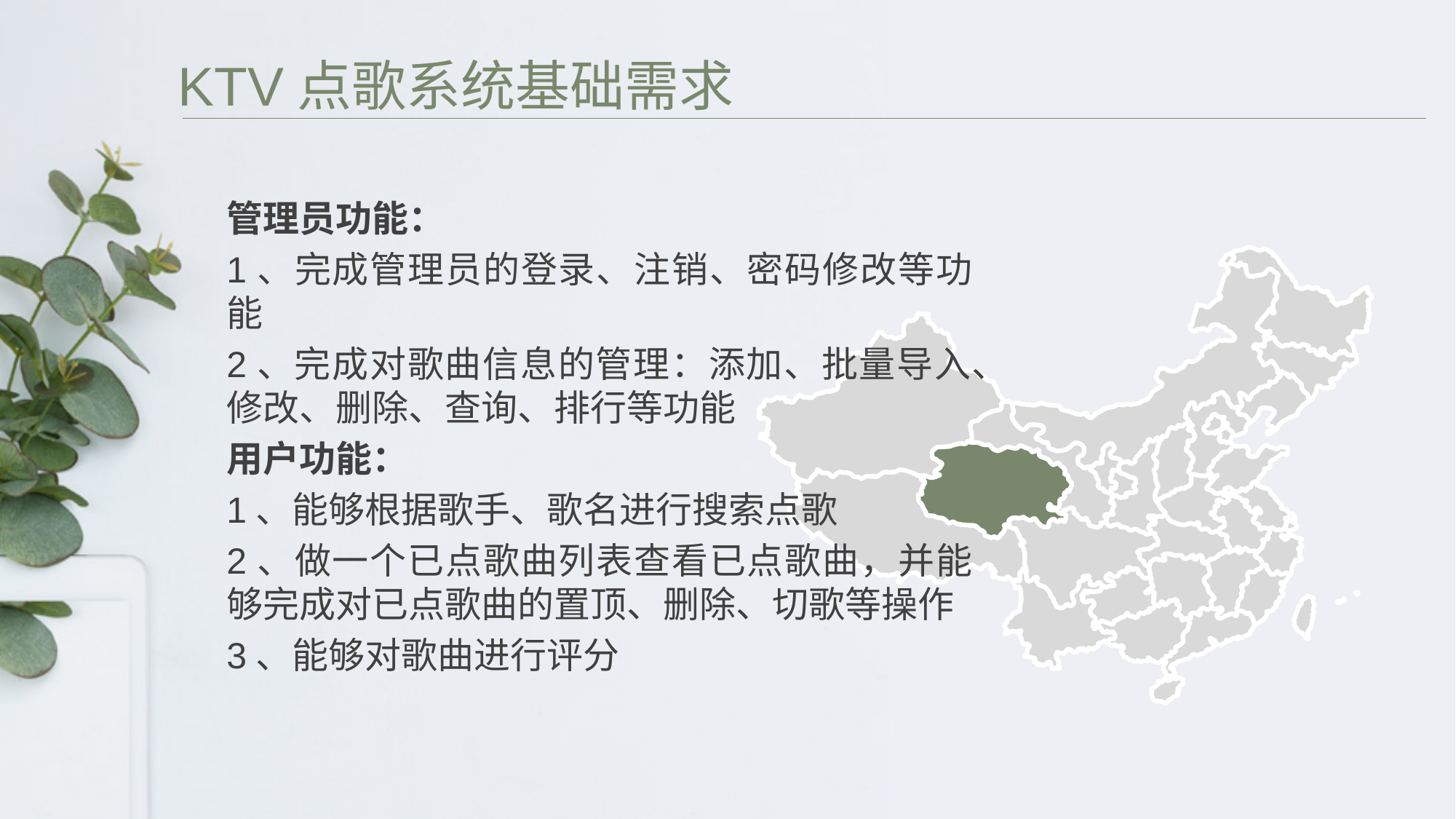

KTV点歌系统基础需求

管理员功能：
1、完成管理员的登录、注销、密码修改等功能
2、完成对歌曲信息的管理：添加、批量导入、修改、删除、查询、排行等功能
用户功能：
1、能够根据歌手、歌名进行搜索点歌
2、做一个已点歌曲列表查看已点歌曲，并能够完成对已点歌曲的置顶、删除、切歌等操作
3、能够对歌曲进行评分